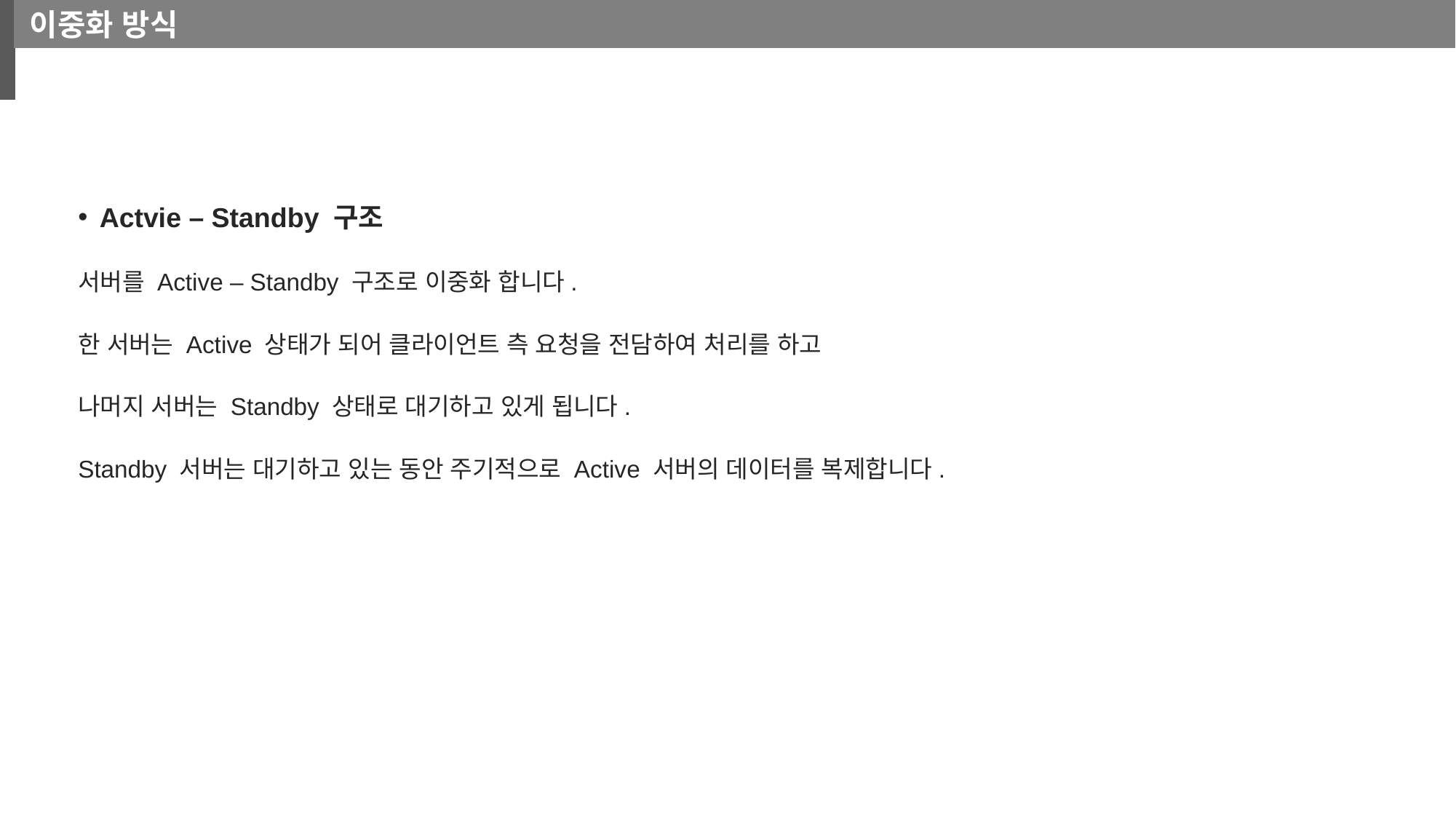

이중화 방식
Actvie – Standby 구조
서버를 Active – Standby 구조로 이중화 합니다.
한 서버는 Active 상태가 되어 클라이언트 측 요청을 전담하여 처리를 하고
나머지 서버는 Standby 상태로 대기하고 있게 됩니다.
Standby 서버는 대기하고 있는 동안 주기적으로 Active 서버의 데이터를 복제합니다.